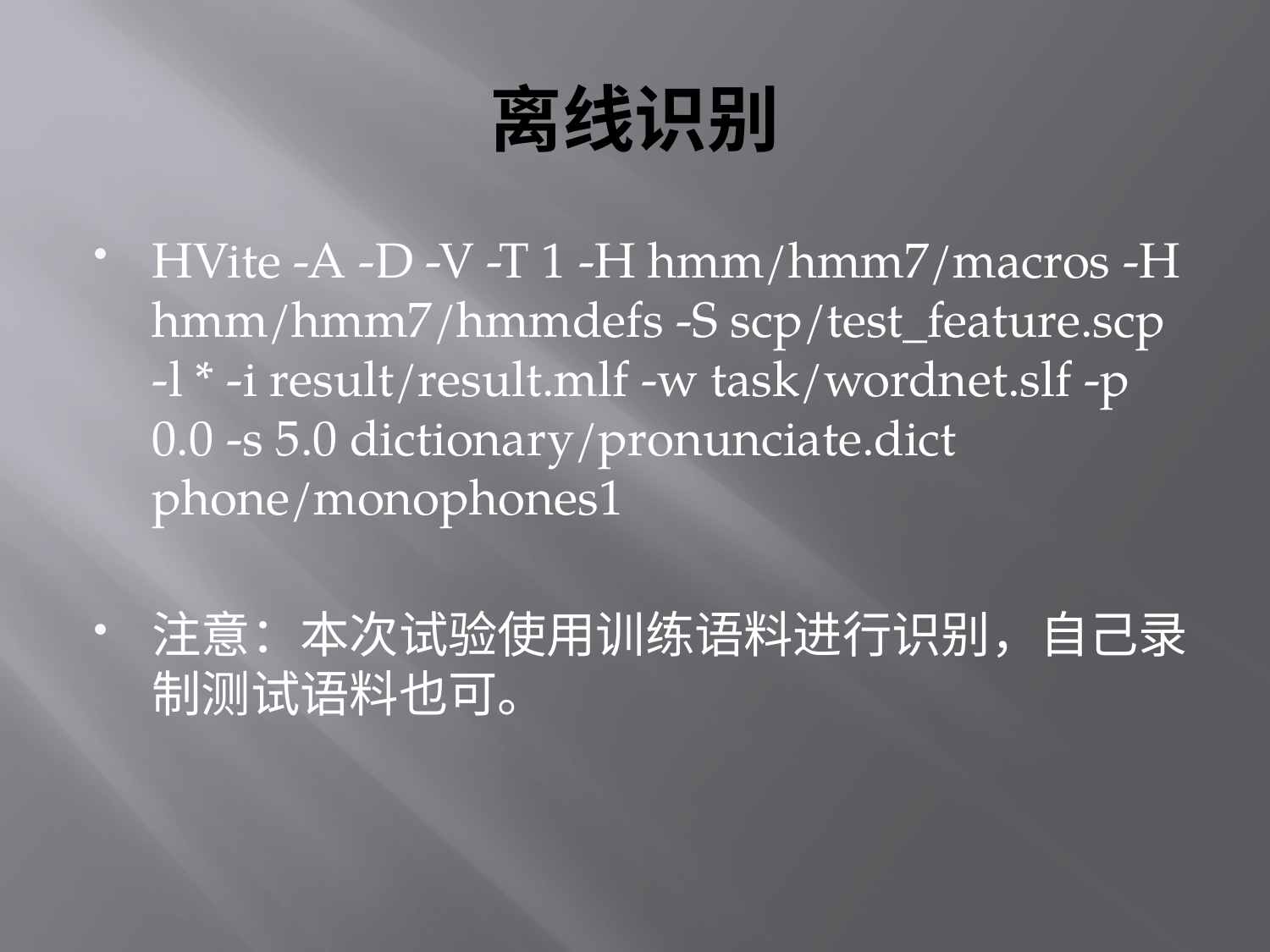

# 离线识别
HVite -A -D -V -T 1 -H hmm/hmm7/macros -H hmm/hmm7/hmmdefs -S scp/test_feature.scp -l * -i result/result.mlf -w task/wordnet.slf -p 0.0 -s 5.0 dictionary/pronunciate.dict phone/monophones1

注意：本次试验使用训练语料进行识别，自己录制测试语料也可。